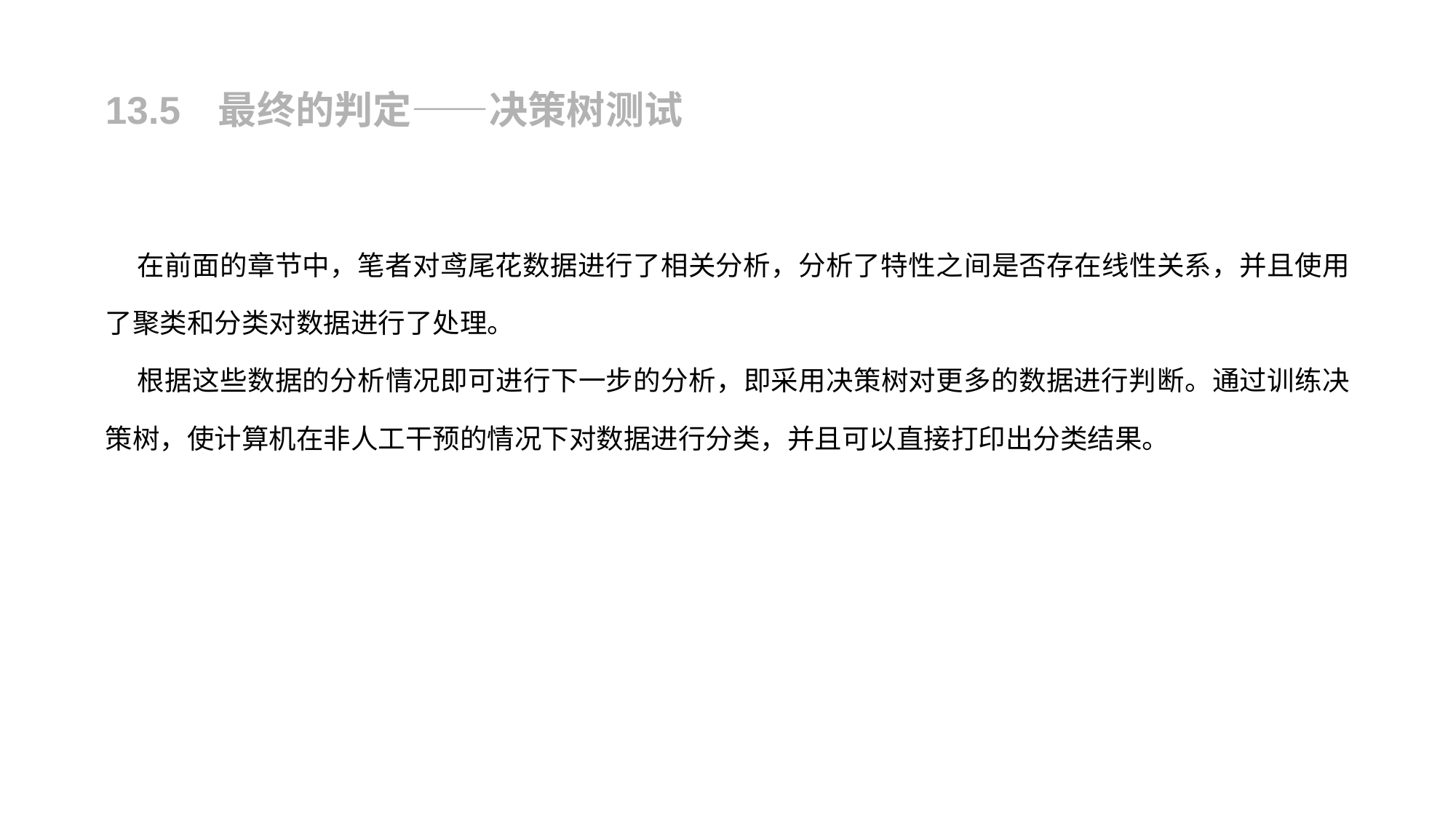

# 13.5  最终的判定——决策树测试
在前面的章节中，笔者对鸢尾花数据进行了相关分析，分析了特性之间是否存在线性关系，并且使用了聚类和分类对数据进行了处理。
根据这些数据的分析情况即可进行下一步的分析，即采用决策树对更多的数据进行判断。通过训练决策树，使计算机在非人工干预的情况下对数据进行分类，并且可以直接打印出分类结果。